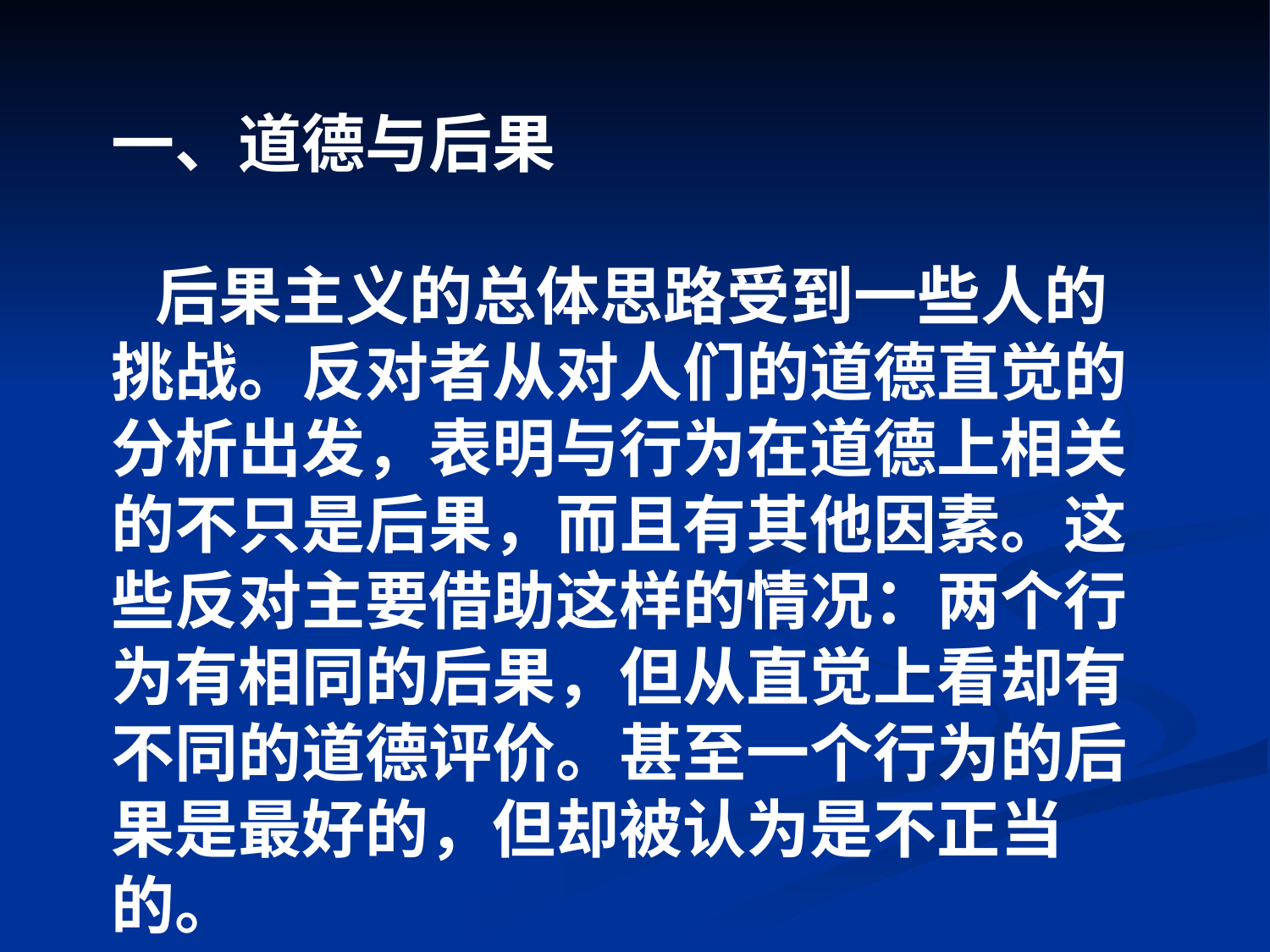

一、道德与后果

  后果主义的总体思路受到一些人的挑战。反对者从对人们的道德直觉的分析出发，表明与行为在道德上相关的不只是后果，而且有其他因素。这些反对主要借助这样的情况：两个行为有相同的后果，但从直觉上看却有不同的道德评价。甚至一个行为的后果是最好的，但却被认为是不正当的。